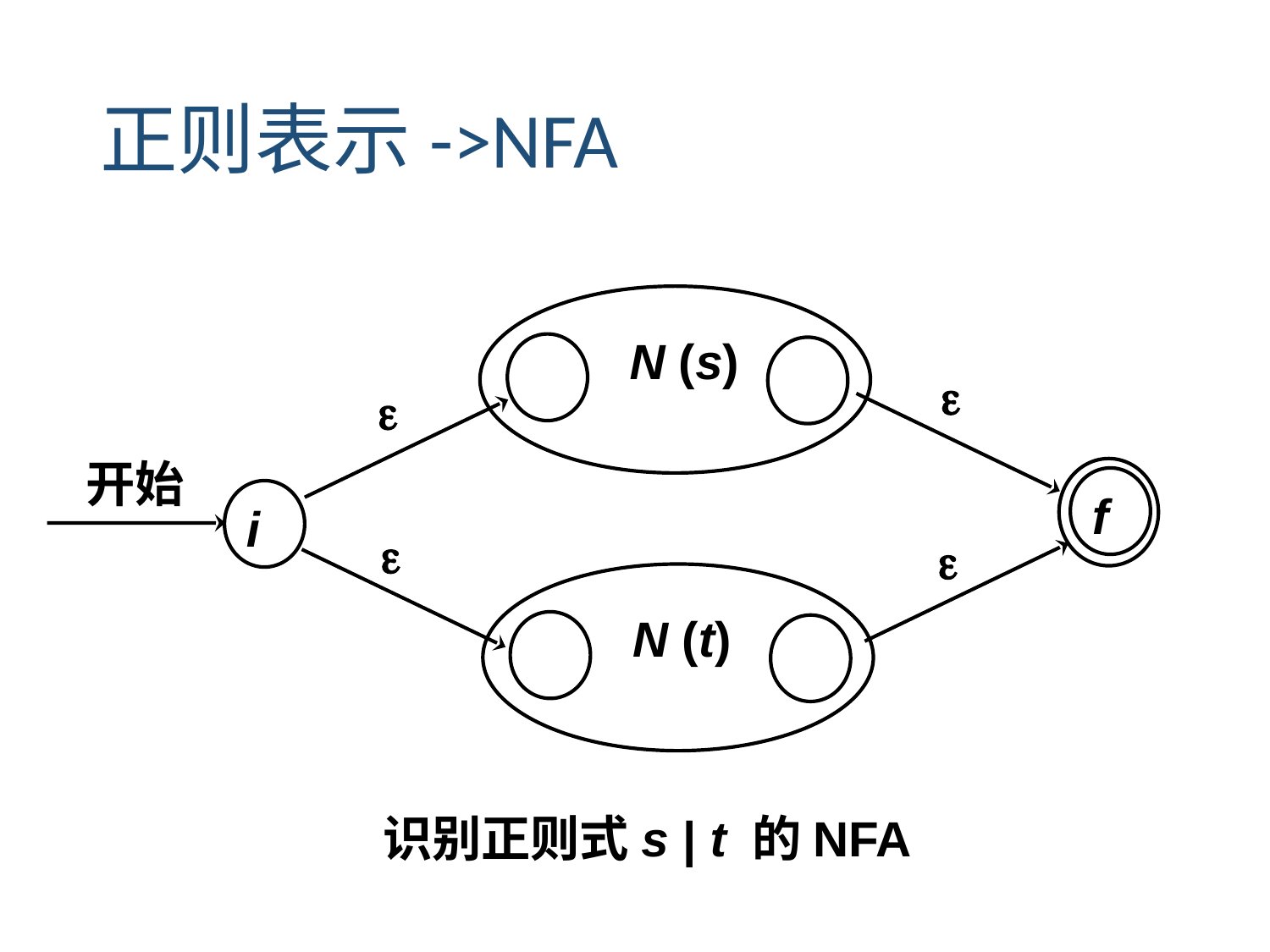

# 正则表示->NFA

N (s)

ε
ε

开始

f
i
ε

ε

N (t)

识别正则式s | t 的NFA